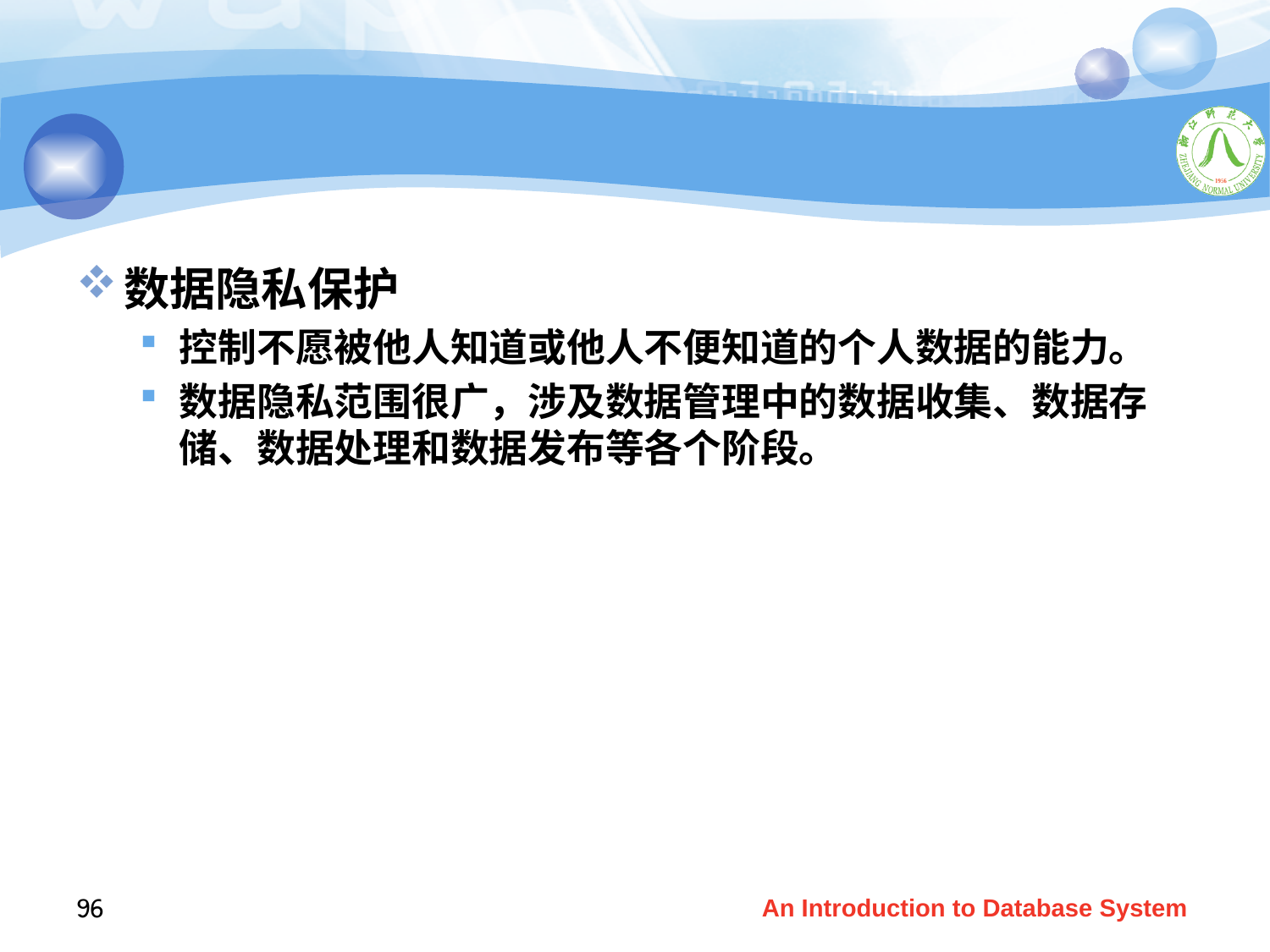

#
数据隐私保护
控制不愿被他人知道或他人不便知道的个人数据的能力。
数据隐私范围很广，涉及数据管理中的数据收集、数据存储、数据处理和数据发布等各个阶段。

96
An Introduction to Database System